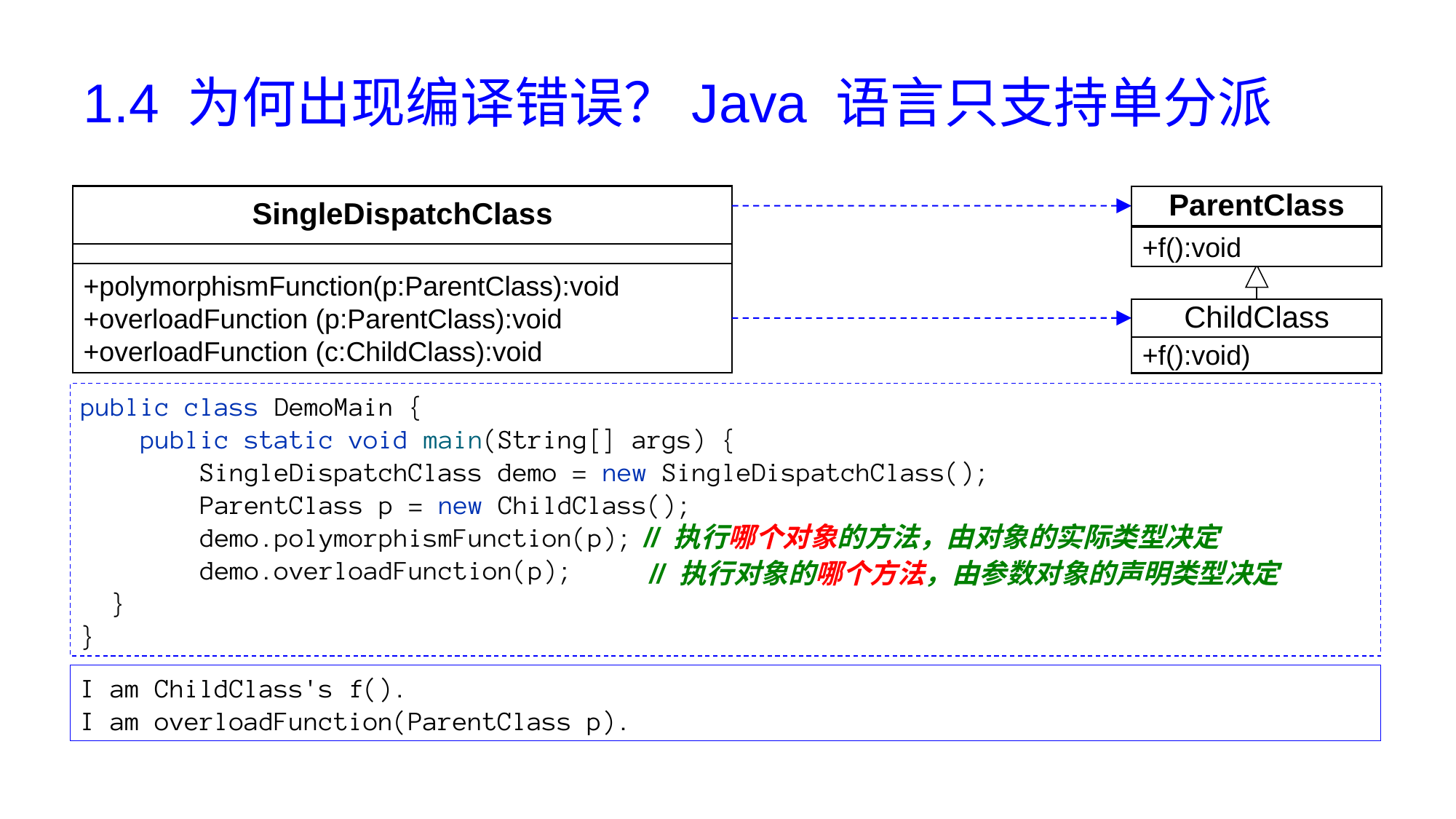

# 1.4 为何出现编译错误？Java 语言只支持单分派
SingleDispatchClass

+polymorphismFunction(p:ParentClass):void
+overloadFunction (p:ParentClass):void
+overloadFunction (c:ChildClass):void
ParentClass
+f():void

ChildClass
+f():void)
public class DemoMain {
    public static void main(String[] args) {
        SingleDispatchClass demo = new SingleDispatchClass();
        ParentClass p = new ChildClass();
        demo.polymorphismFunction(p);
        demo.overloadFunction(p);
    }
}
// 执行哪个对象的方法，由对象的实际类型决定
// 执行对象的哪个方法，由参数对象的声明类型决定
I am ChildClass's f().
I am overloadFunction(ParentClass p).
23